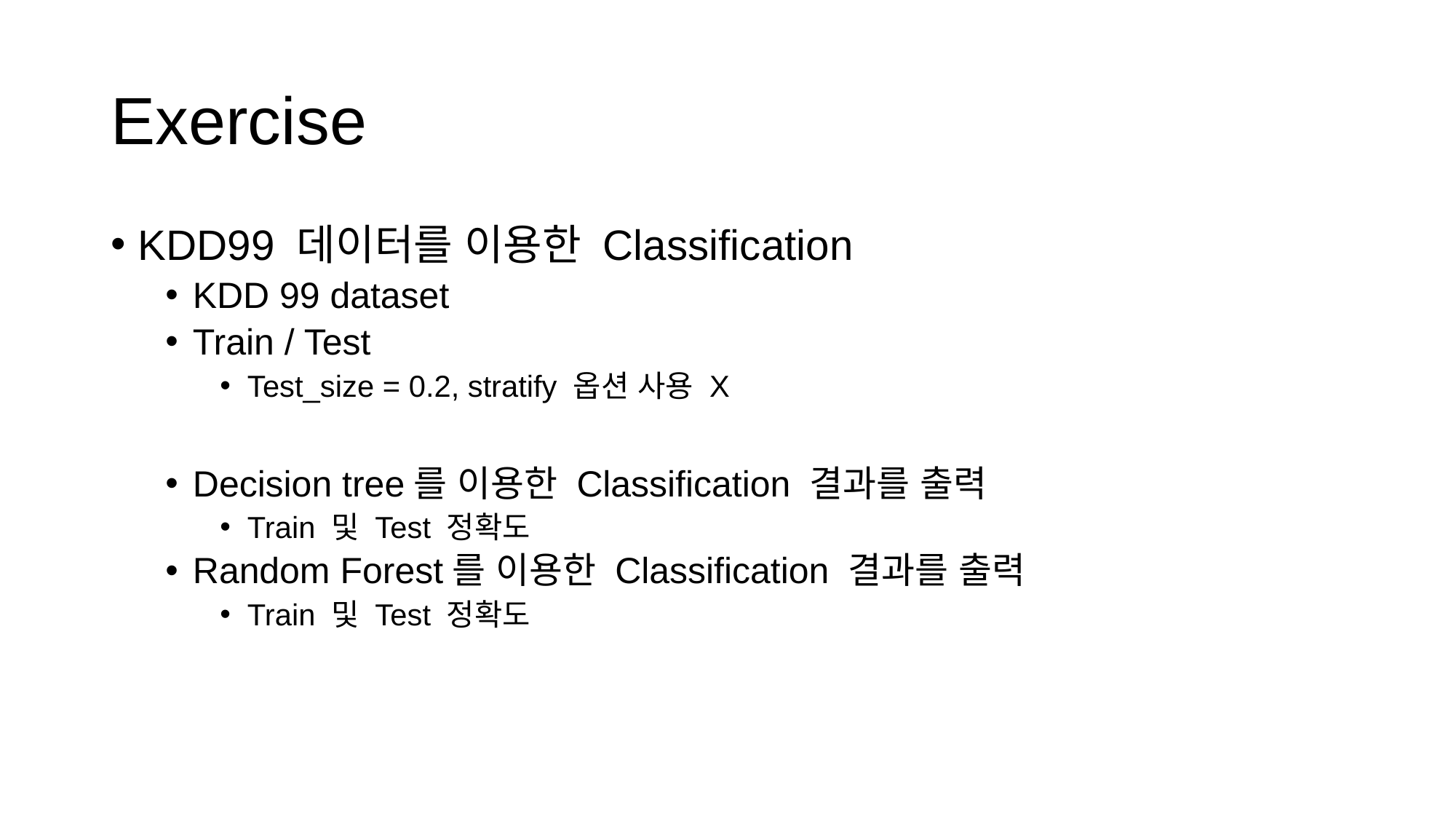

# Exercise
KDD99 데이터를 이용한 Classification
KDD 99 dataset
Train / Test
Test_size = 0.2, stratify 옵션 사용 X

Decision tree를 이용한 Classification 결과를 출력
Train 및 Test 정확도
Random Forest를 이용한 Classification 결과를 출력
Train 및 Test 정확도